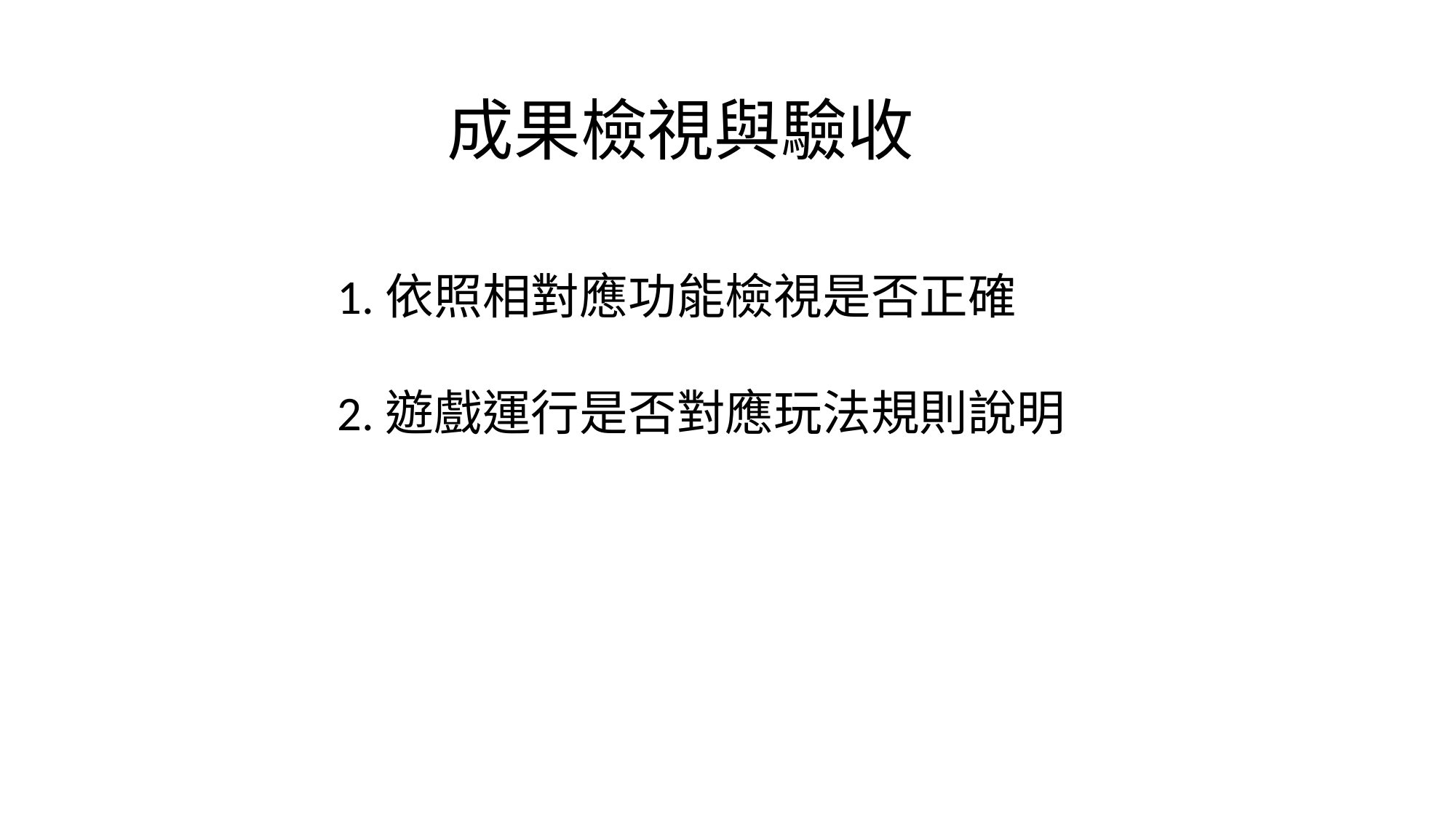

# 成果檢視與驗收
1.依照相對應功能檢視是否正確

2.遊戲運行是否對應玩法規則說明